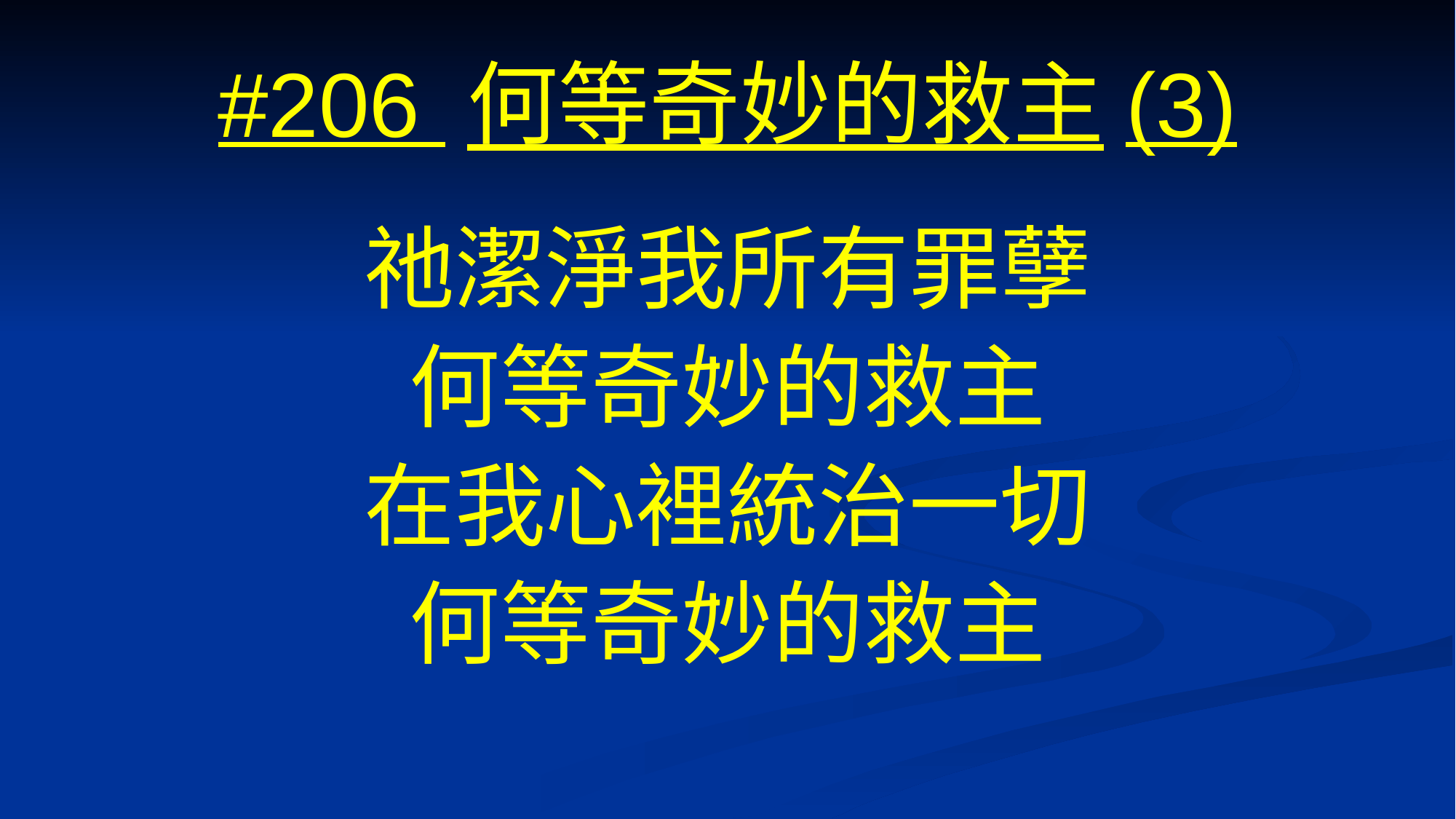

# #206 何等奇妙的救主(3)
祂潔淨我所有罪孽
何等奇妙的救主
在我心裡統治一切
何等奇妙的救主